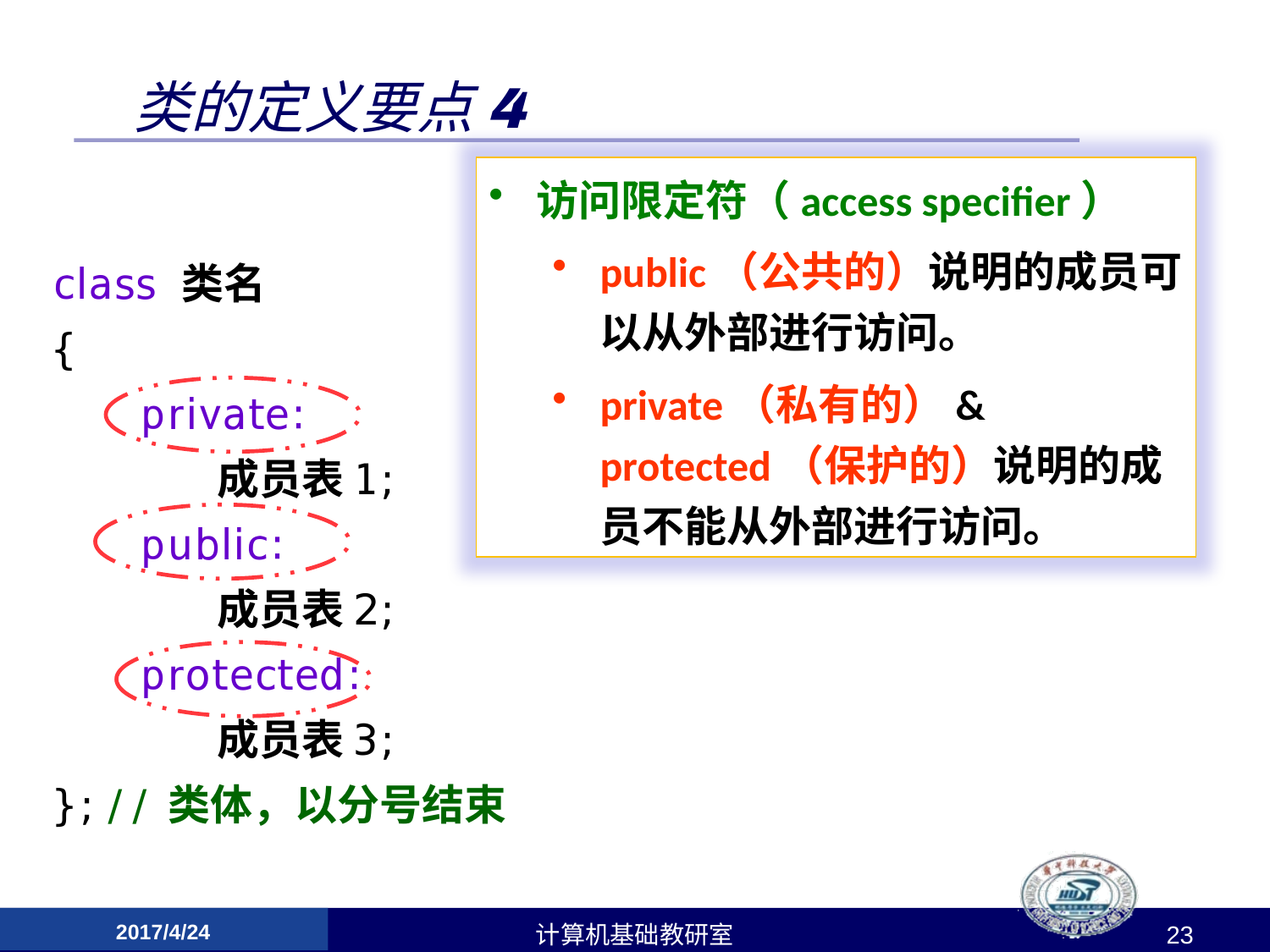

# 类的定义要点4
访问限定符（access specifier）
public（公共的）说明的成员可以从外部进行访问。
private（私有的）& protected（保护的）说明的成员不能从外部进行访问。
class 类名
{
       private:
                成员表1;
       public:
                成员表2;
       protected:
                成员表3;
}; //类体，以分号结束

2017/4/24
计算机基础教研室
23